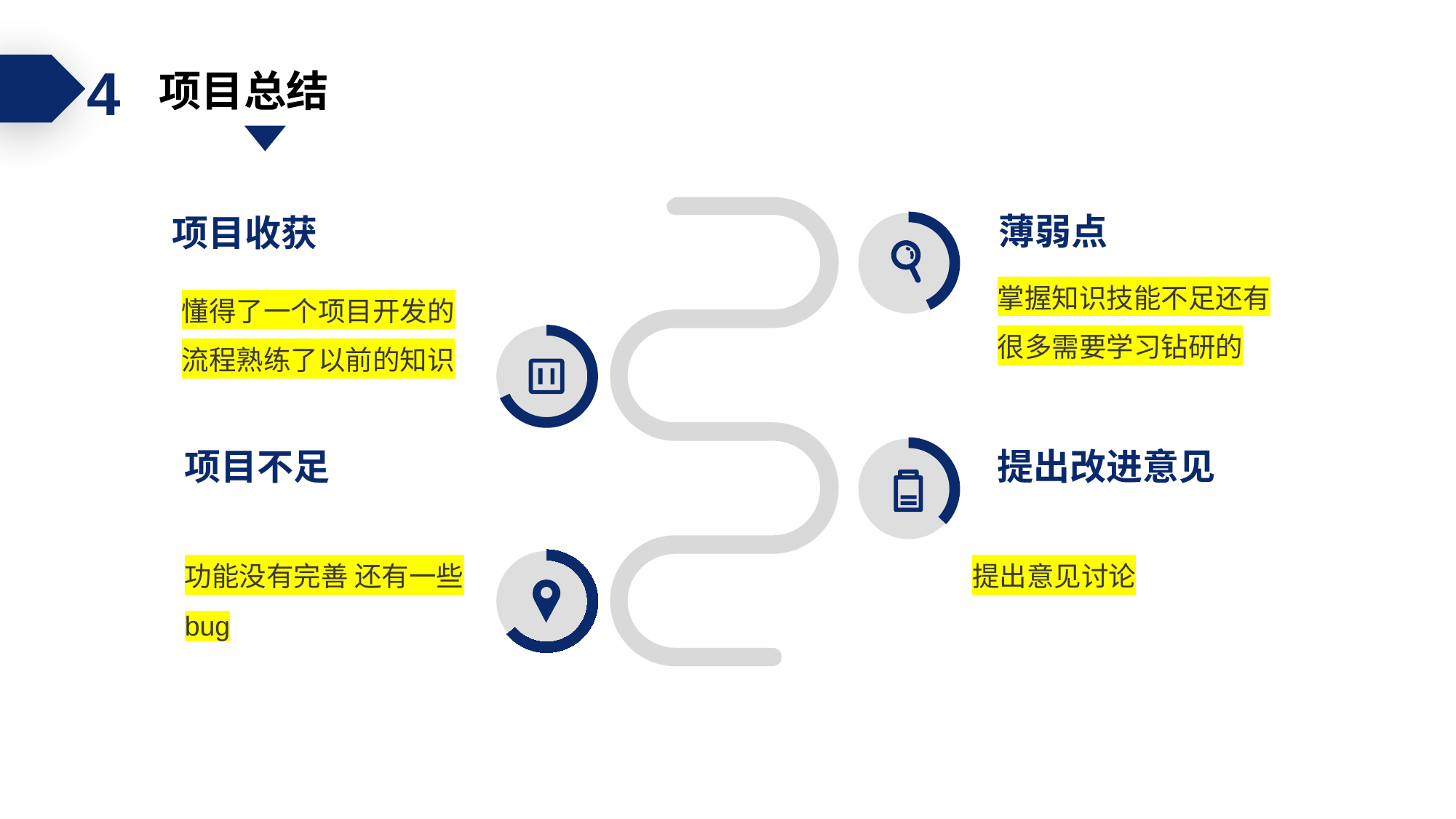

4
   项目总结

薄弱点
项目收获
掌握知识技能不足还有很多需要学习钻研的
懂得了一个项目开发的流程熟练了以前的知识
项目不足
提出改进意见
功能没有完善 还有一些bug
提出意见讨论